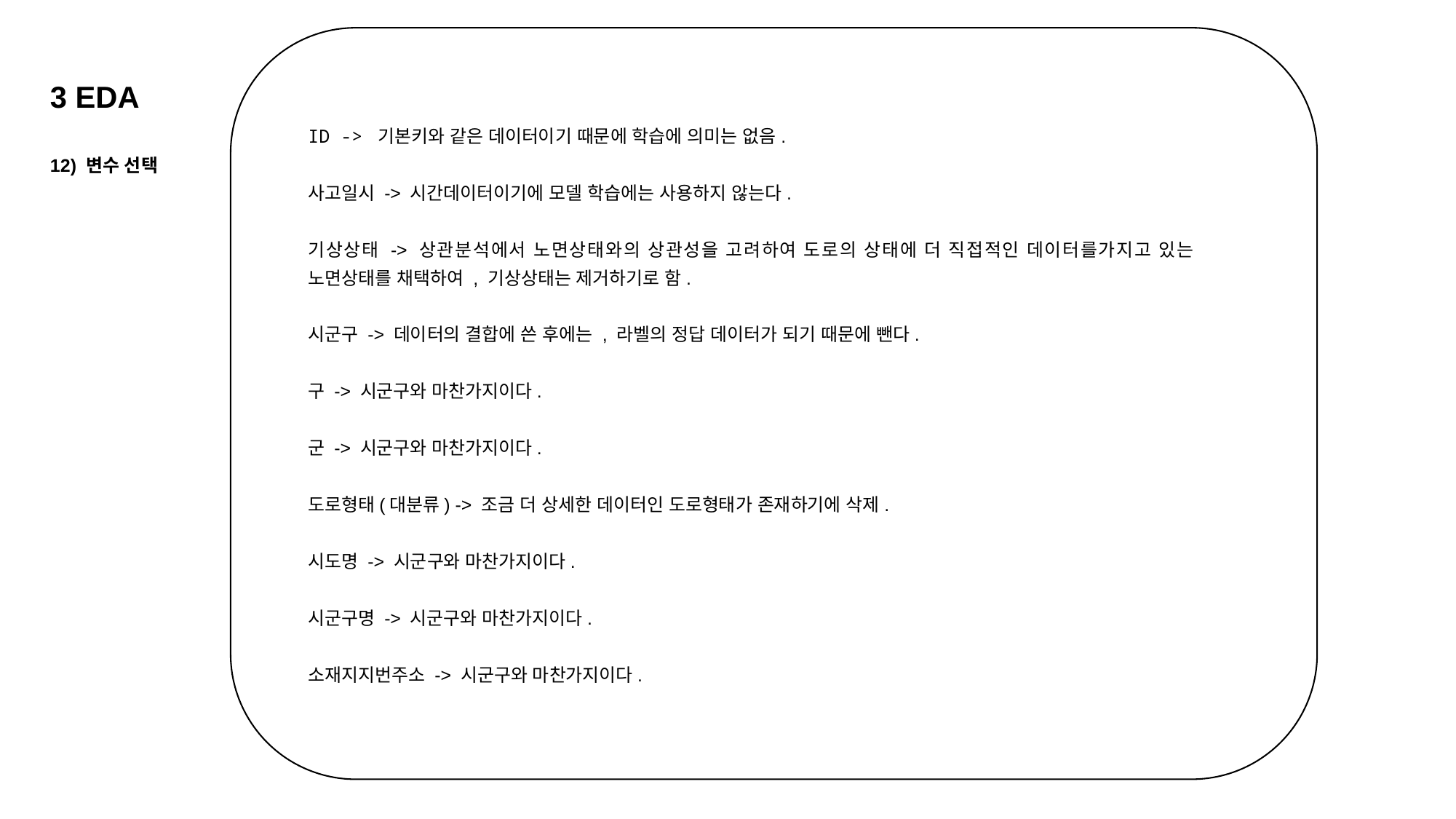

3 EDA
ID -> 기본키와 같은 데이터이기 때문에 학습에 의미는 없음.

사고일시 -> 시간데이터이기에 모델 학습에는 사용하지 않는다.

기상상태 -> 상관분석에서 노면상태와의 상관성을 고려하여 도로의 상태에 더 직접적인 데이터를가지고 있는 노면상태를 채택하여 , 기상상태는 제거하기로 함.

시군구 -> 데이터의 결합에 쓴 후에는 , 라벨의 정답 데이터가 되기 때문에 뺀다.

구 -> 시군구와 마찬가지이다.

군 -> 시군구와 마찬가지이다.

도로형태(대분류) -> 조금 더 상세한 데이터인 도로형태가 존재하기에 삭제.

시도명 -> 시군구와 마찬가지이다.

시군구명 -> 시군구와 마찬가지이다.

소재지지번주소 -> 시군구와 마찬가지이다.
12) 변수 선택